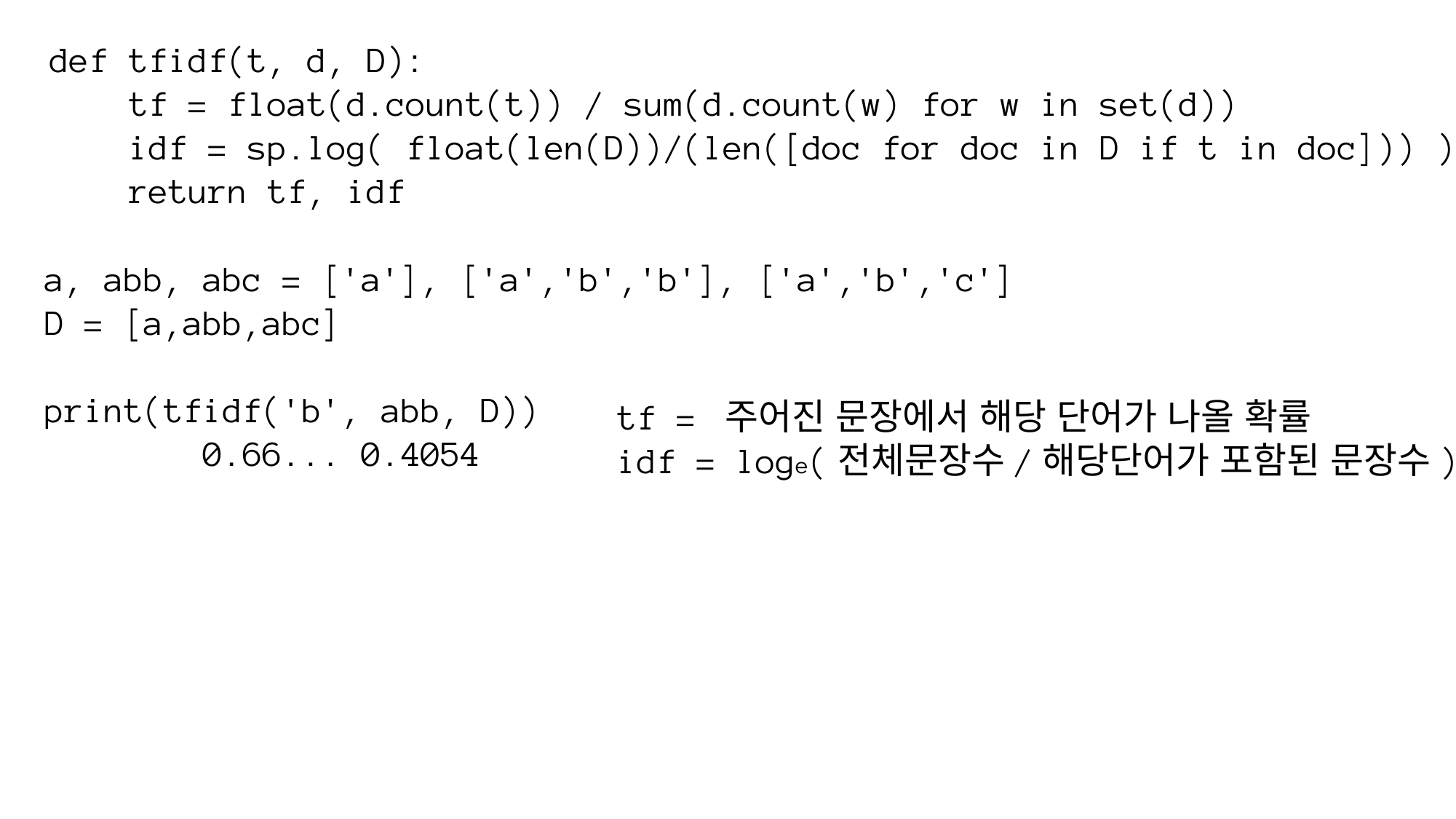

def tfidf(t, d, D):
    tf = float(d.count(t)) / sum(d.count(w) for w in set(d))
    idf = sp.log( float(len(D))/(len([doc for doc in D if t in doc])) )
    return tf, idf
a, abb, abc = ['a'], ['a','b','b'], ['a','b','c']
D = [a,abb,abc]

print(tfidf('b', abb, D))
        0.66... 0.4054

tf = 주어진 문장에서 해당 단어가 나올 확률
idf = loge(전체문장수/해당단어가 포함된 문장수)